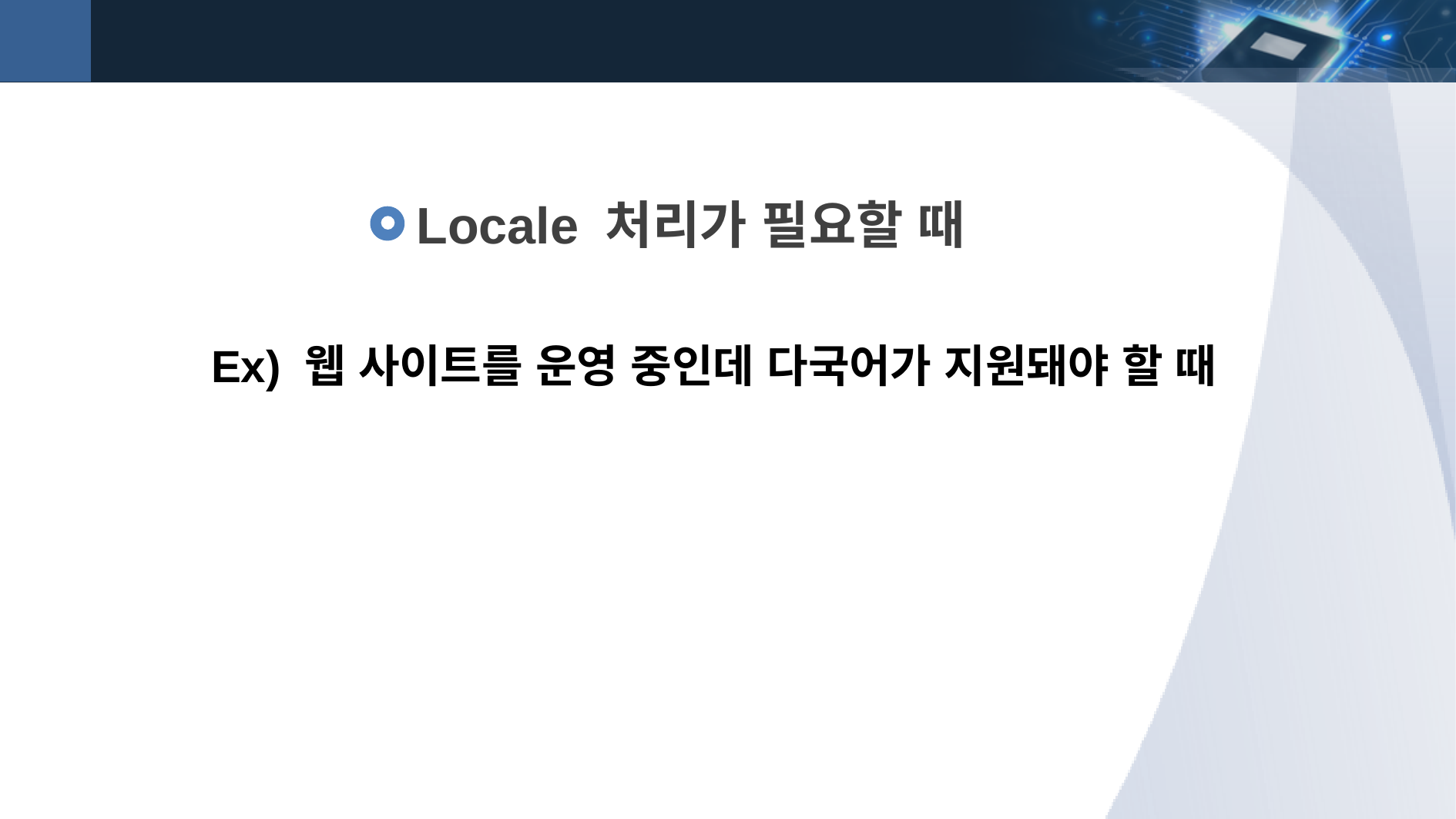

Locale 처리가 필요할 때

Ex) 웹 사이트를 운영 중인데 다국어가 지원돼야 할 때